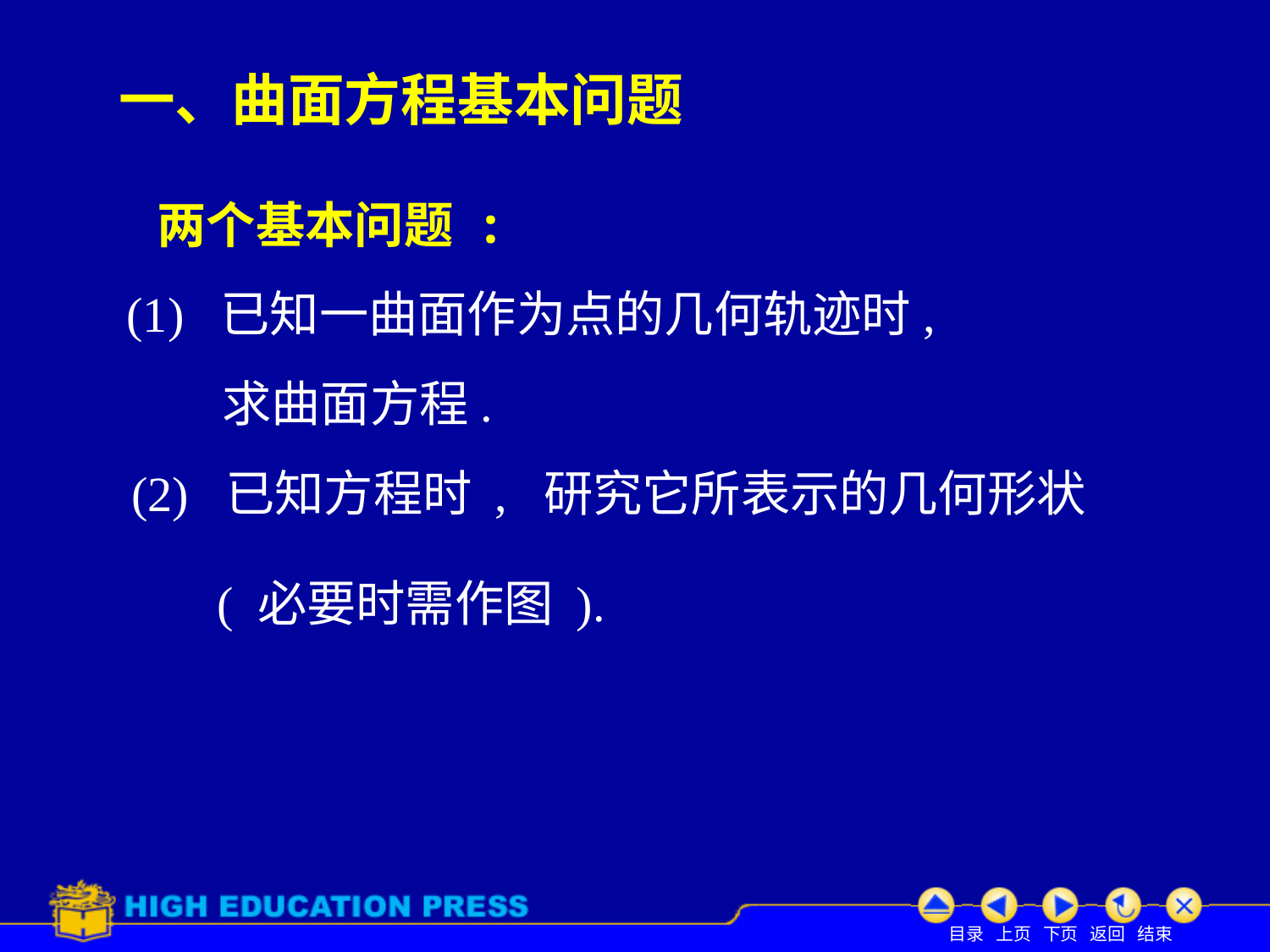

# 一、曲面方程基本问题
两个基本问题 :
(1)  已知一曲面作为点的几何轨迹时,
求曲面方程.
(2)  已知方程时 ,  研究它所表示的几何形状
( 必要时需作图 ).